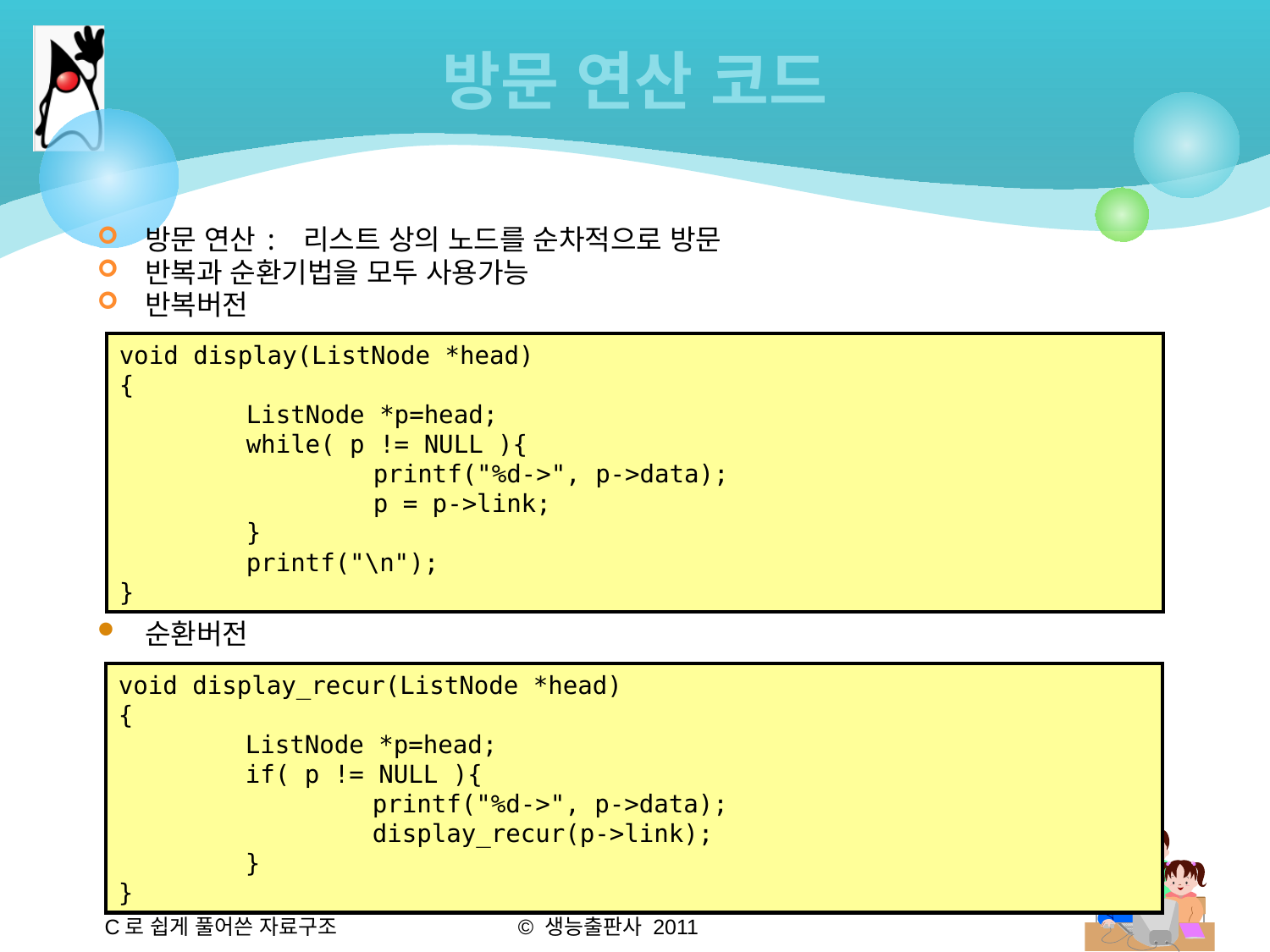

# 방문 연산 코드

방문 연산: 리스트 상의 노드를 순차적으로 방문
반복과 순환기법을 모두 사용가능
반복버전
void display(ListNode *head)
{
	ListNode *p=head;
	while( p != NULL ){
		printf("%d->", p->data);
		p = p->link;
    	}
	printf("\n");
}
순환버전
void display_recur(ListNode *head)
{
	ListNode *p=head;
	if( p != NULL ){
		printf("%d->", p->data);
		display_recur(p->link);
	}
}